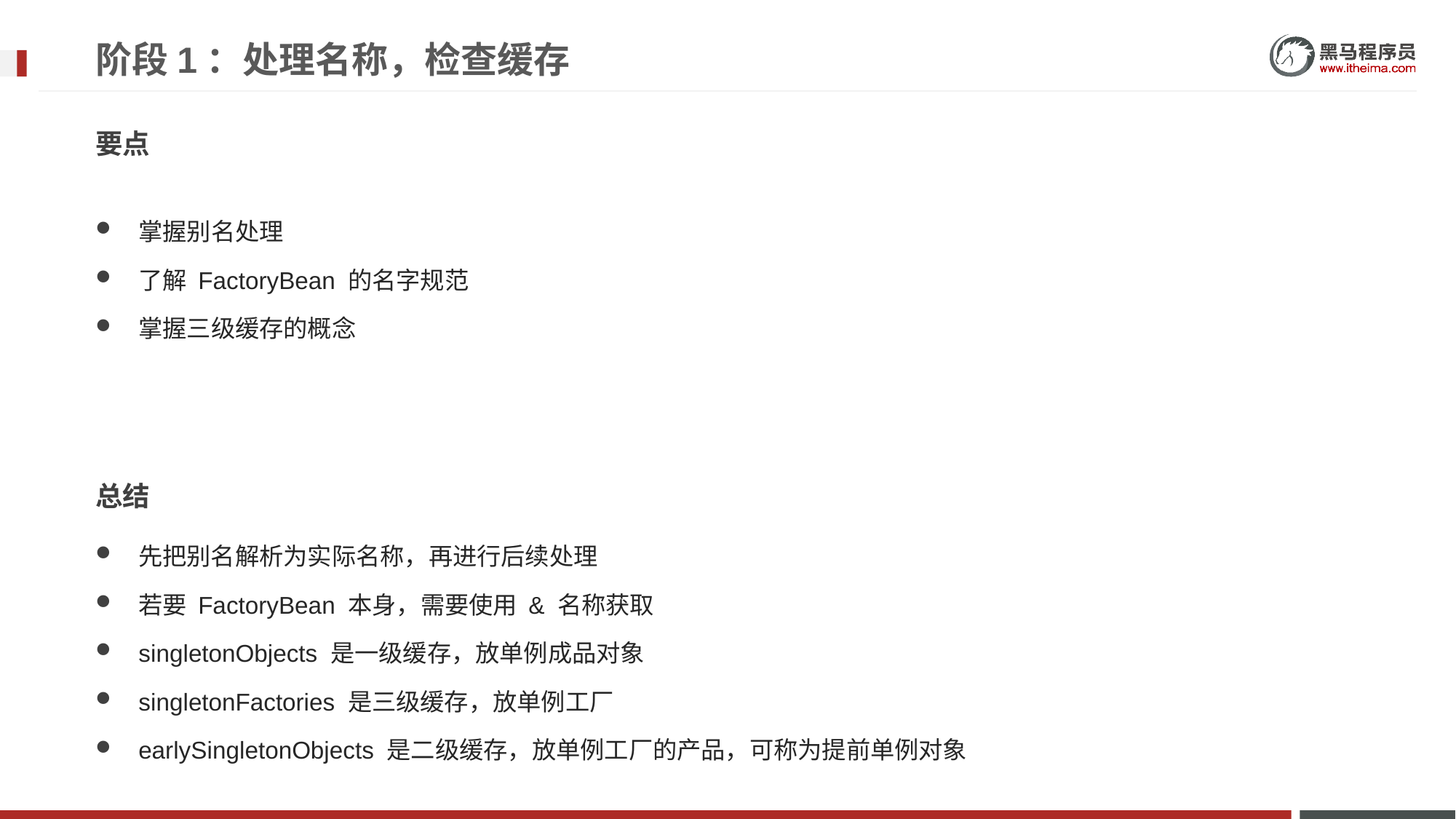

# 阶段1：处理名称，检查缓存
要点
掌握别名处理
了解 FactoryBean 的名字规范
掌握三级缓存的概念
总结
先把别名解析为实际名称，再进行后续处理
若要 FactoryBean 本身，需要使用 & 名称获取
singletonObjects 是一级缓存，放单例成品对象
singletonFactories 是三级缓存，放单例工厂
earlySingletonObjects 是二级缓存，放单例工厂的产品，可称为提前单例对象